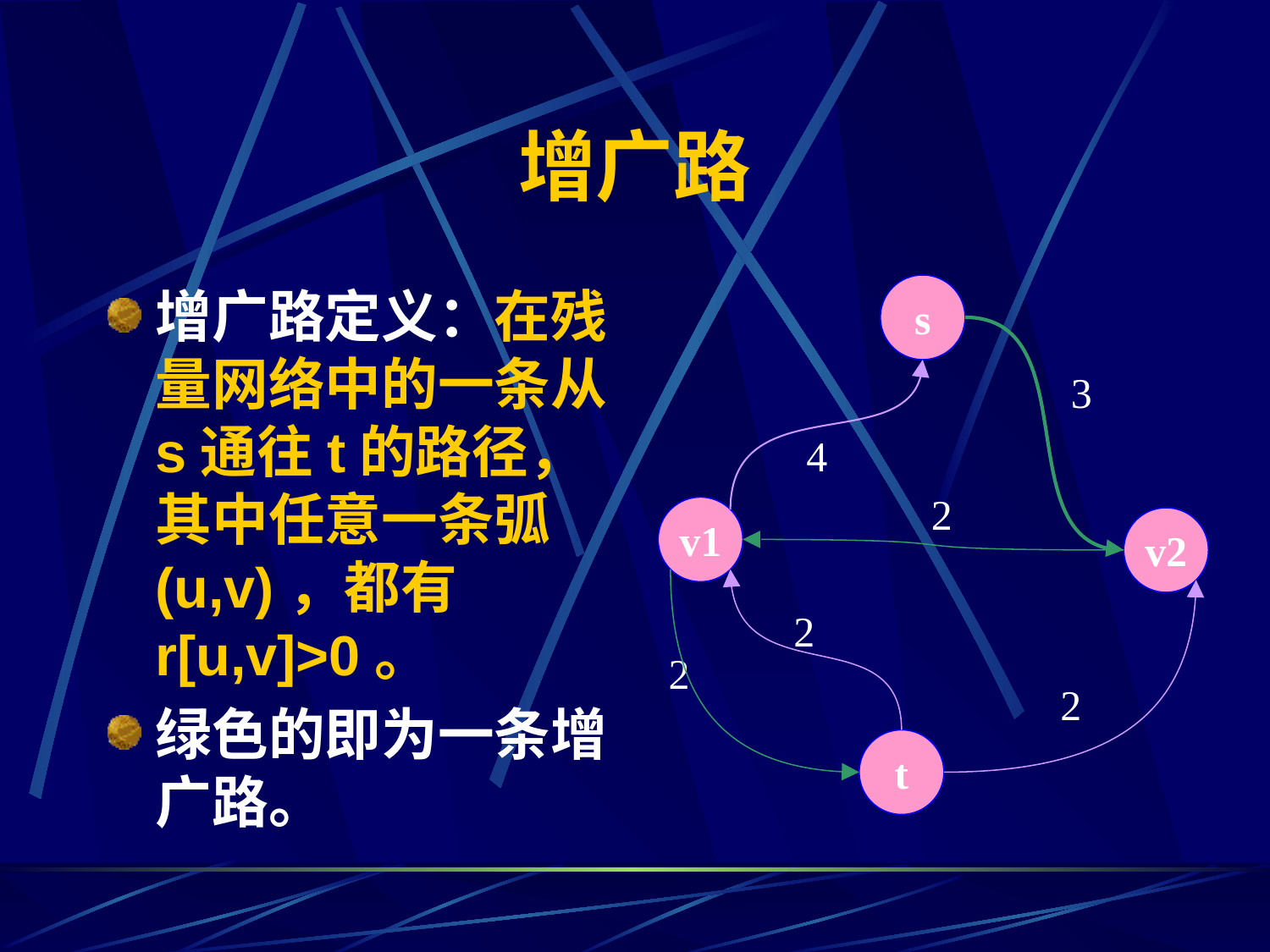

# 增广路
增广路定义：在残量网络中的一条从s通往t的路径，其中任意一条弧(u,v)，都有r[u,v]>0。
绿色的即为一条增广路。
s
3
4
2
v1
v2
2
2
2
t